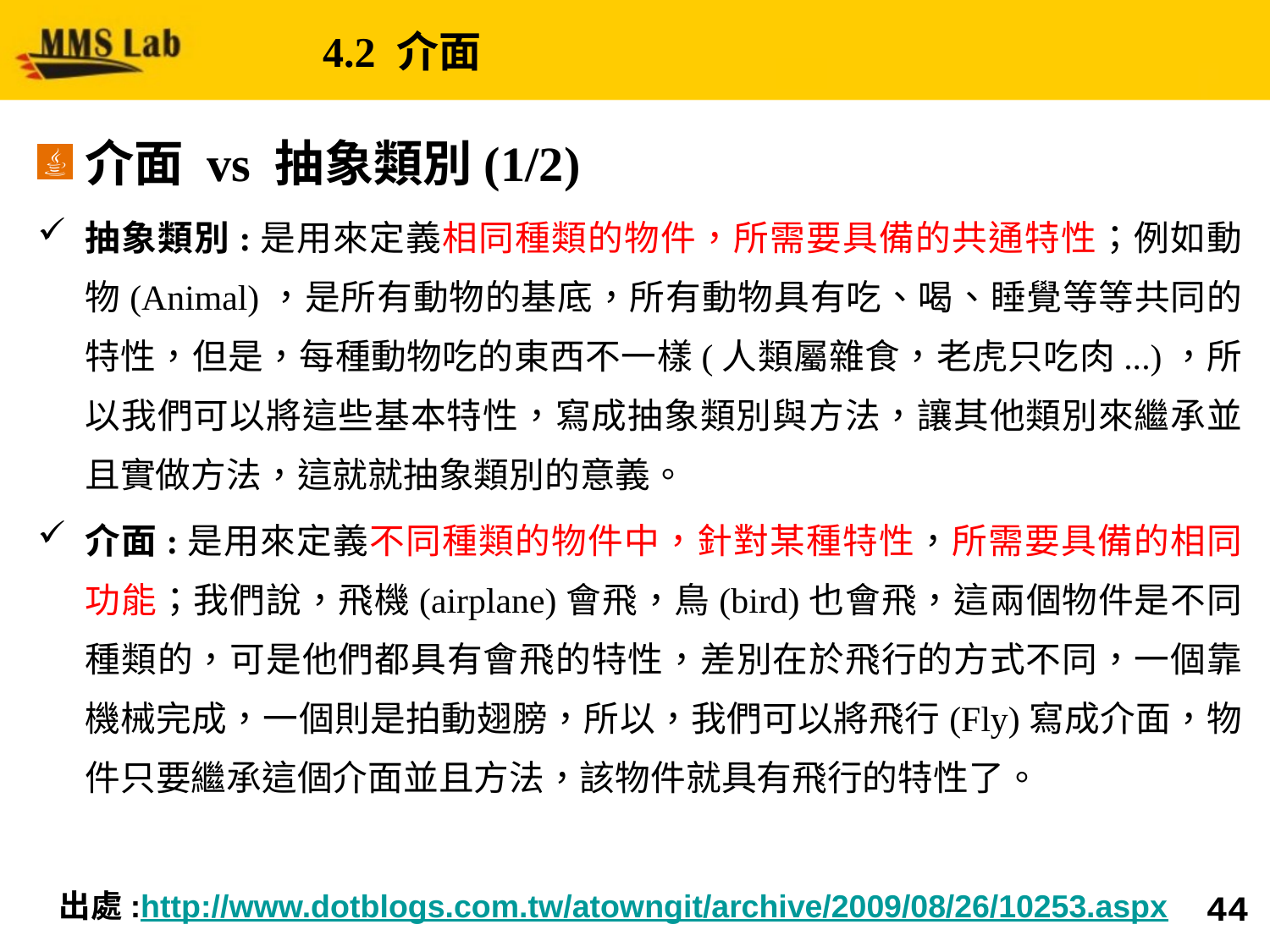

# 4.2 介面
介面 vs 抽象類別(1/2)
抽象類別:是用來定義相同種類的物件，所需要具備的共通特性；例如動物(Animal)，是所有動物的基底，所有動物具有吃、喝、睡覺等等共同的特性，但是，每種動物吃的東西不一樣(人類屬雜食，老虎只吃肉...)，所以我們可以將這些基本特性，寫成抽象類別與方法，讓其他類別來繼承並且實做方法，這就就抽象類別的意義。
介面:是用來定義不同種類的物件中，針對某種特性，所需要具備的相同功能；我們說，飛機(airplane)會飛，鳥(bird)也會飛，這兩個物件是不同種類的，可是他們都具有會飛的特性，差別在於飛行的方式不同，一個靠機械完成，一個則是拍動翅膀，所以，我們可以將飛行(Fly)寫成介面，物件只要繼承這個介面並且方法，該物件就具有飛行的特性了。

出處:http://www.dotblogs.com.tw/atowngit/archive/2009/08/26/10253.aspx
44